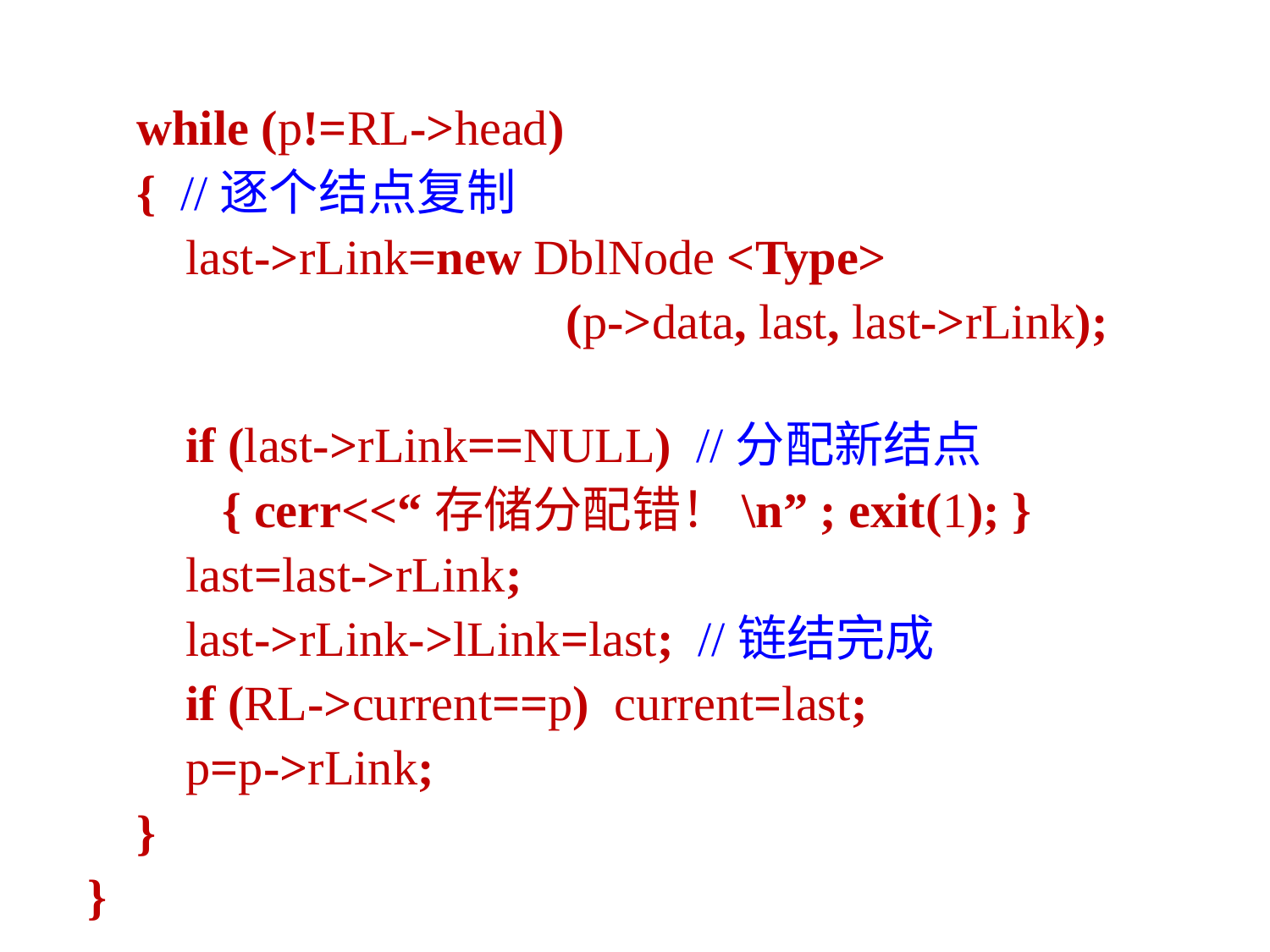

while (p!=RL->head)
    {  //逐个结点复制
        last->rLink=new DblNode <Type>
                                       (p->data, last, last->rLink);
        if (last->rLink==NULL)  //分配新结点
           { cerr<<“存储分配错！\n” ; exit(1); }
        last=last->rLink;
        last->rLink->lLink=last;  //链结完成
        if (RL->current==p)  current=last;
        p=p->rLink;
    }
}
182